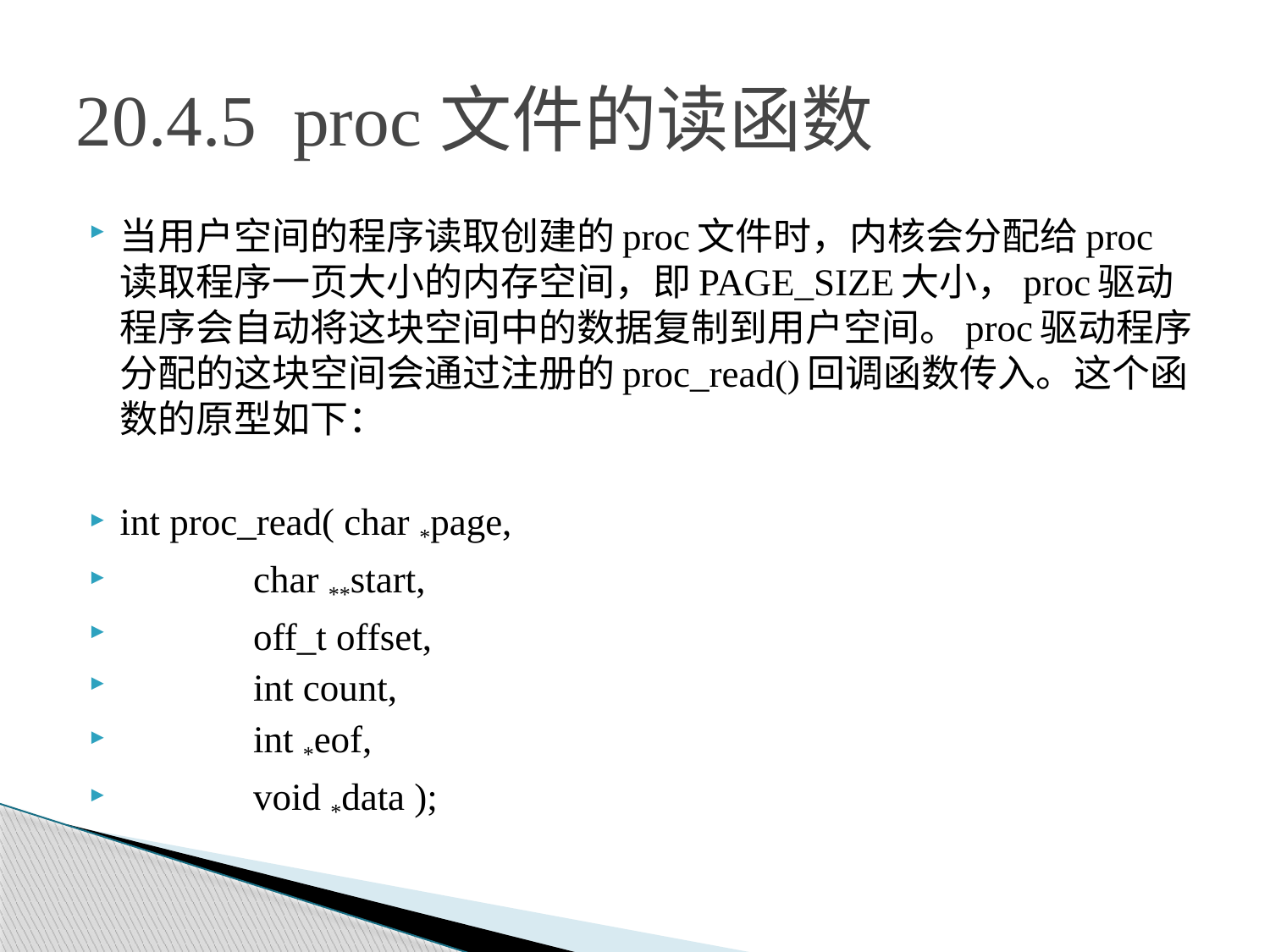

# 20.4.5  proc文件的读函数
当用户空间的程序读取创建的proc文件时，内核会分配给proc读取程序一页大小的内存空间，即PAGE_SIZE大小，proc驱动程序会自动将这块空间中的数据复制到用户空间。proc驱动程序分配的这块空间会通过注册的proc_read()回调函数传入。这个函数的原型如下：

int proc_read( char *page,
              char **start,
              off_t offset,
              int count,
              int *eof,
              void *data );